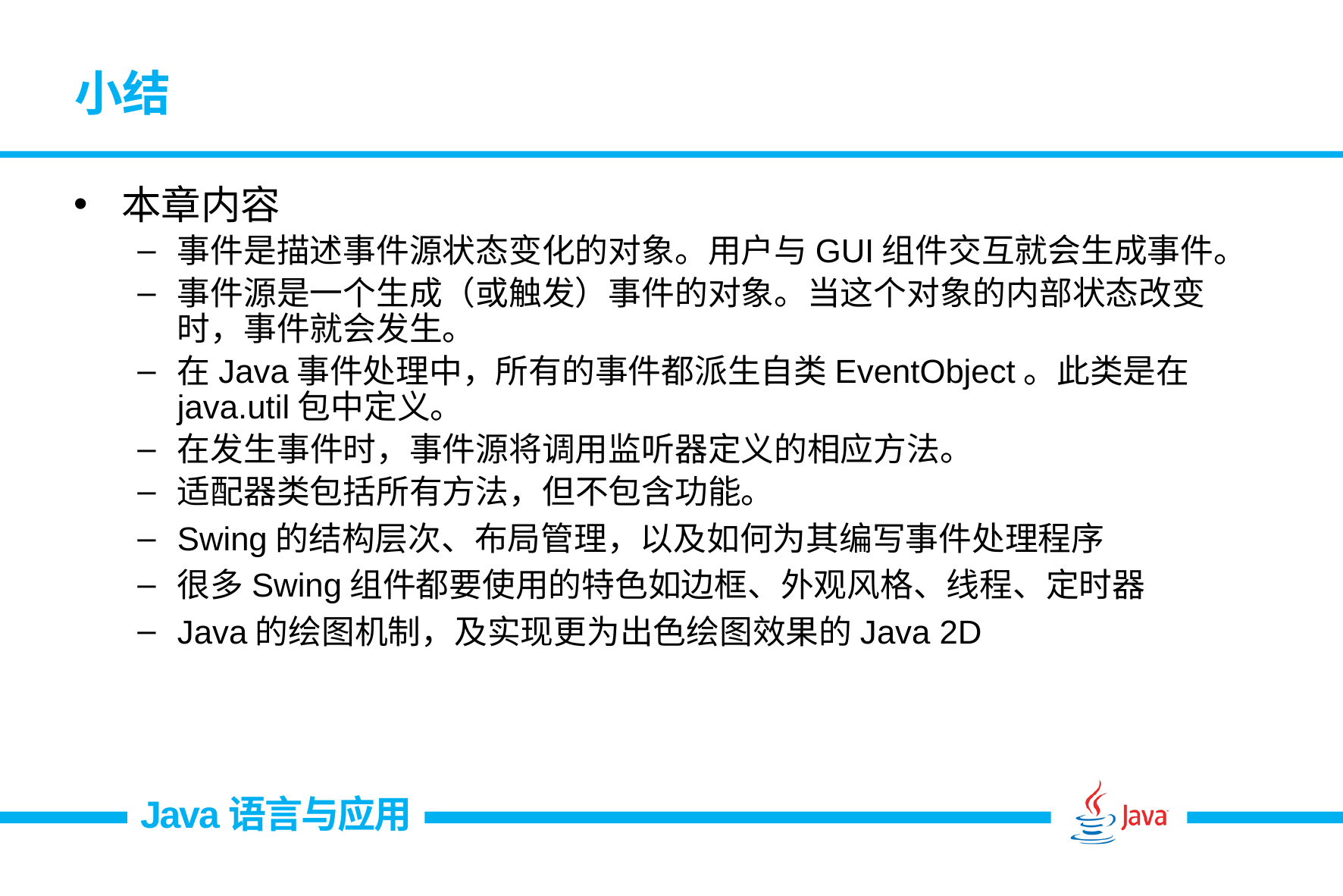

# 小结
本章内容
事件是描述事件源状态变化的对象。用户与GUI组件交互就会生成事件。
事件源是一个生成（或触发）事件的对象。当这个对象的内部状态改变时，事件就会发生。
在Java事件处理中，所有的事件都派生自类EventObject。此类是在 java.util包中定义。
在发生事件时，事件源将调用监听器定义的相应方法。
适配器类包括所有方法，但不包含功能。
Swing的结构层次、布局管理，以及如何为其编写事件处理程序
很多Swing组件都要使用的特色如边框、外观风格、线程、定时器
Java的绘图机制，及实现更为出色绘图效果的Java 2D